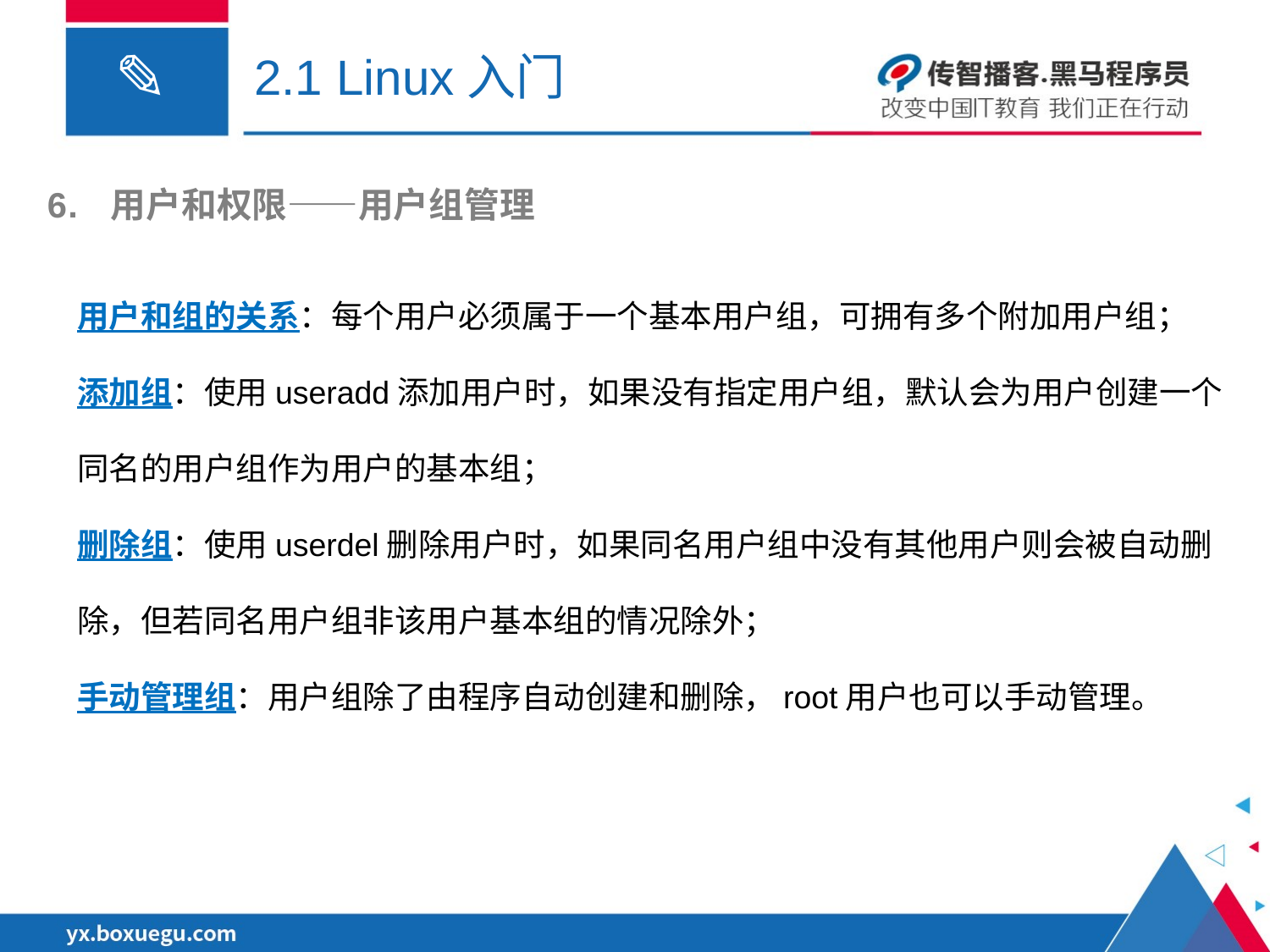

# 2.1 Linux入门
用户和权限——用户组管理
用户和组的关系：每个用户必须属于一个基本用户组，可拥有多个附加用户组；
添加组：使用useradd添加用户时，如果没有指定用户组，默认会为用户创建一个同名的用户组作为用户的基本组；
删除组：使用userdel删除用户时，如果同名用户组中没有其他用户则会被自动删除，但若同名用户组非该用户基本组的情况除外；
手动管理组：用户组除了由程序自动创建和删除，root用户也可以手动管理。